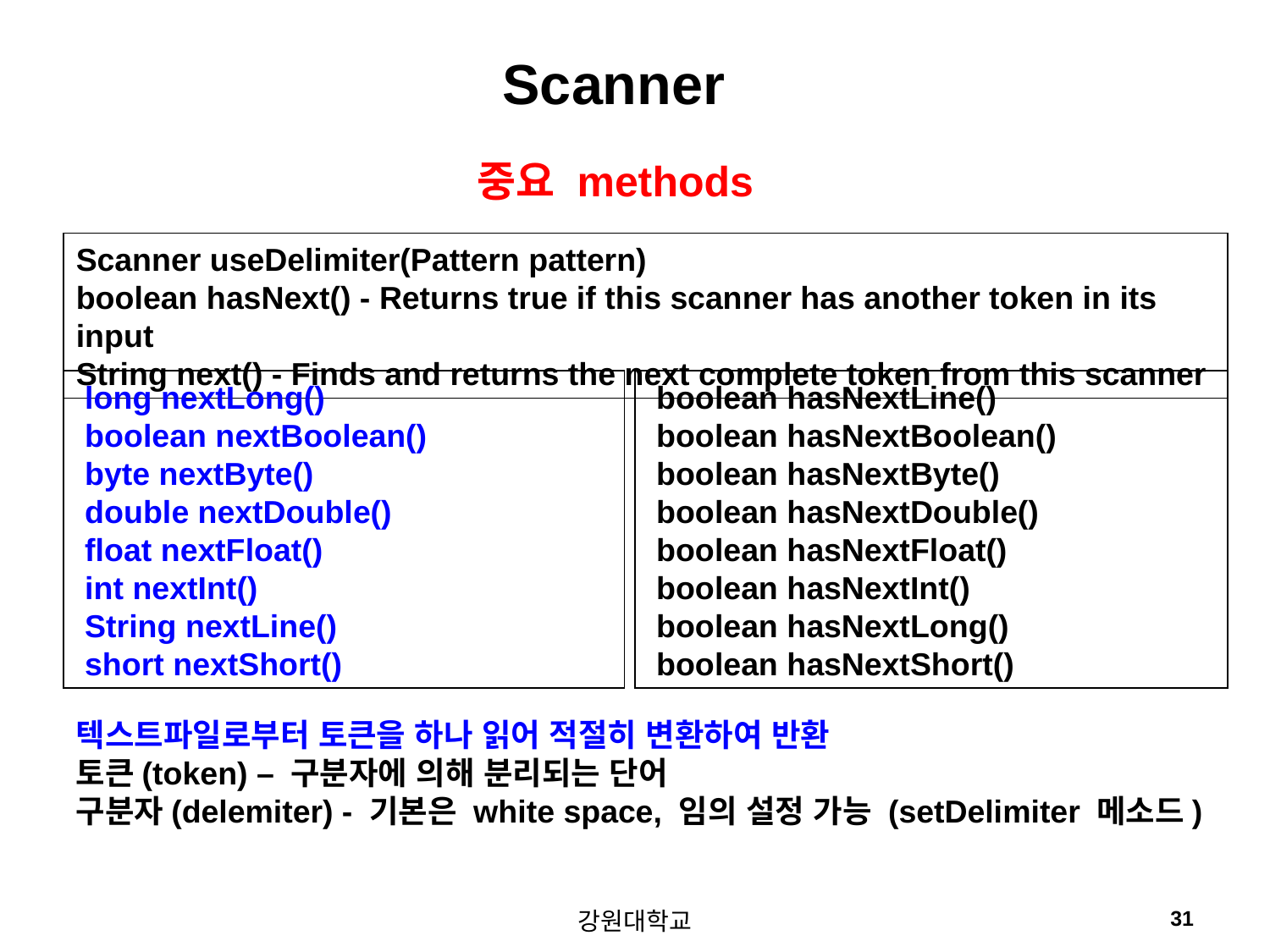

Scanner
중요 methods
Scanner useDelimiter(Pattern pattern)
boolean hasNext() - Returns true if this scanner has another token in its input
String next() - Finds and returns the next complete token from this scanner
 long nextLong()
 boolean nextBoolean()
 byte nextByte()
 double nextDouble()
 float nextFloat()
 int nextInt()
 String nextLine()
 short nextShort()
 boolean hasNextLine()
 boolean hasNextBoolean()
 boolean hasNextByte()
 boolean hasNextDouble()
 boolean hasNextFloat()
 boolean hasNextInt()
 boolean hasNextLong()
 boolean hasNextShort()
텍스트파일로부터 토큰을 하나 읽어 적절히 변환하여 반환
토큰(token) – 구분자에 의해 분리되는 단어
구분자(delemiter) - 기본은 white space, 임의 설정 가능 (setDelimiter 메소드)
강원대학교
31